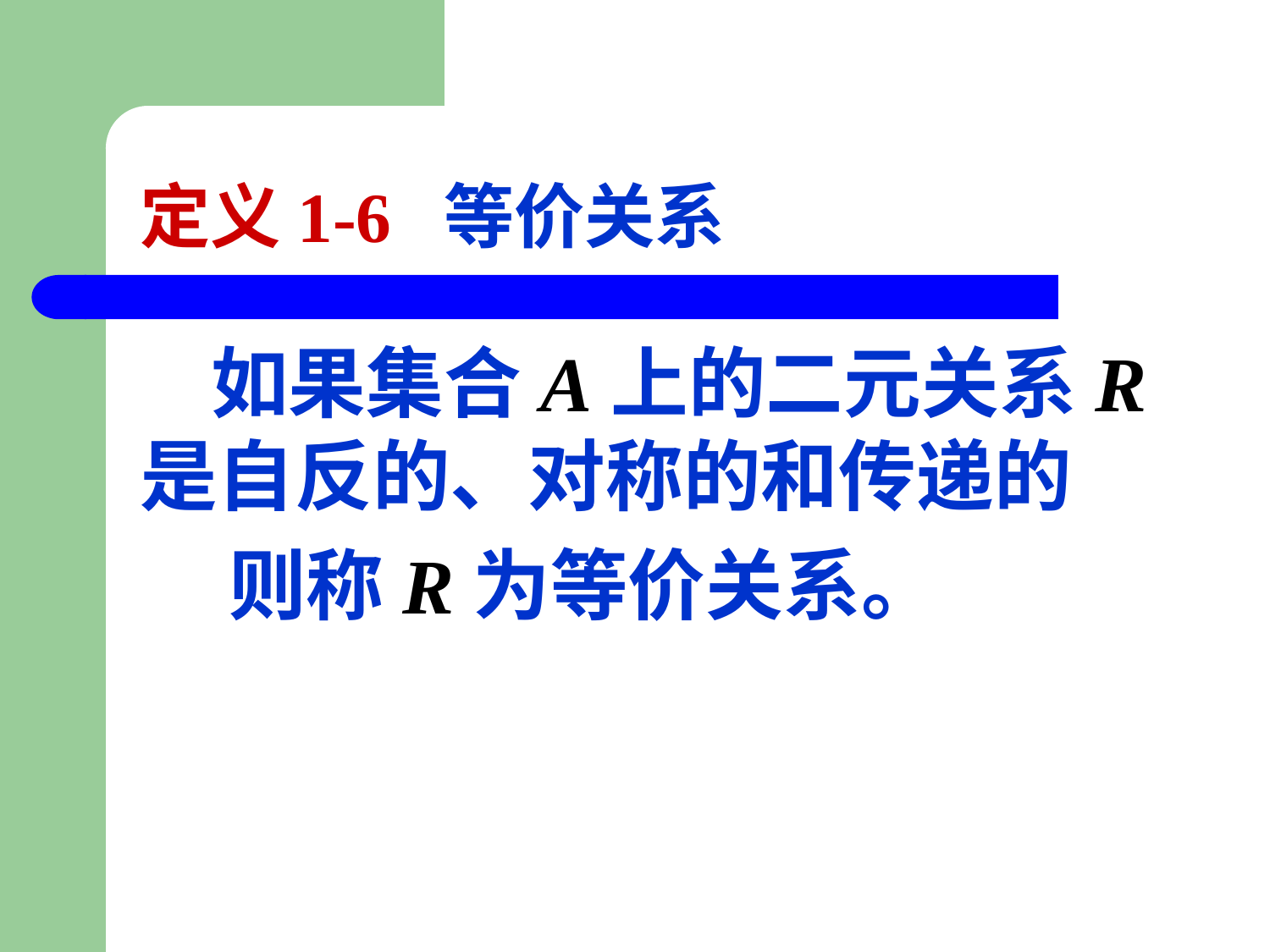

# 定义1-6  等价关系
   如果集合A上的二元关系R是自反的、对称的和传递的
    则称R为等价关系。